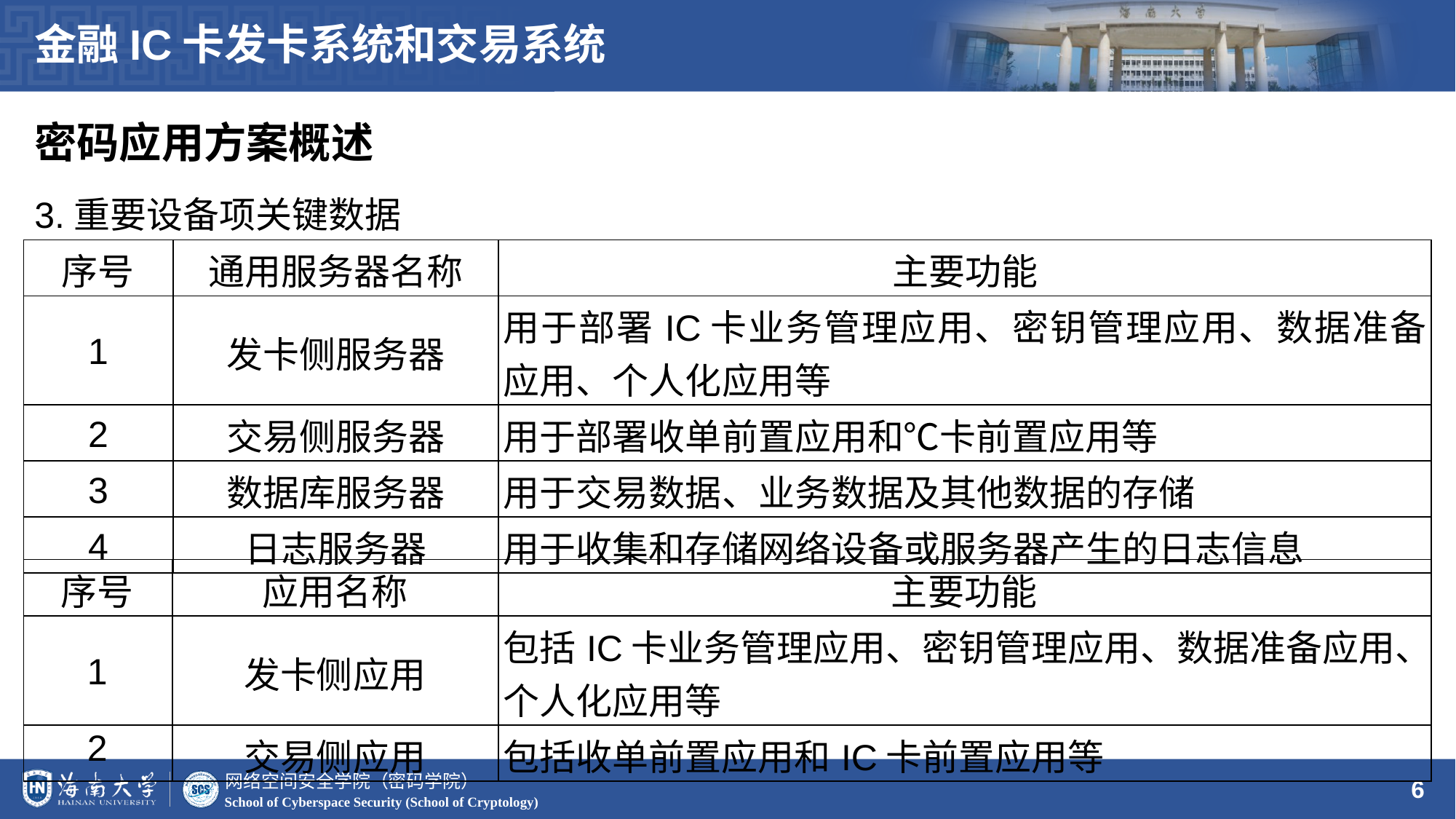

金融IC卡发卡系统和交易系统
密码应用方案概述
3.重要设备项关键数据

| 序号 | 通用服务器名称 | 主要功能 |
| --- | --- | --- |
| 1 | 发卡侧服务器 | 用于部署IC卡业务管理应用、密钥管理应用、数据准备应用、个人化应用等 |
| 2 | 交易侧服务器 | 用于部署收单前置应用和℃卡前置应用等 |
| 3 | 数据库服务器 | 用于交易数据、业务数据及其他数据的存储 |
| 4 | 日志服务器 | 用于收集和存储网络设备或服务器产生的日志信息 |
| 序号 | 应用名称 | 主要功能 |
| --- | --- | --- |
| 1 | 发卡侧应用 | 包括IC卡业务管理应用、密钥管理应用、数据准备应用、个人化应用等 |
| 2 | 交易侧应用 | 包括收单前置应用和IC卡前置应用等 |
6